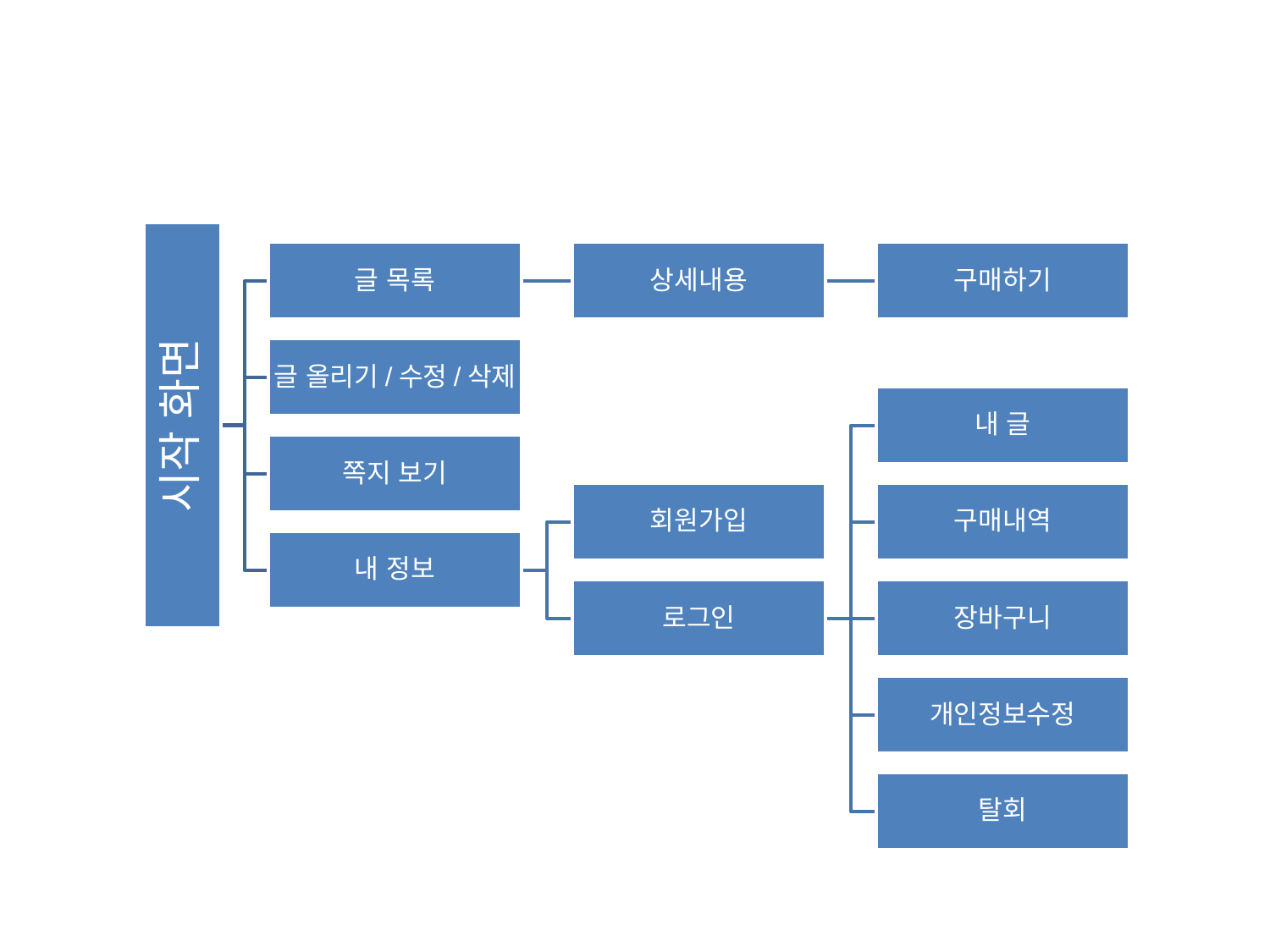

#

시작 화면
글 목록
상세내용
구매하기
글 올리기/수정/삭제
쪽지 보기
내 정보
회원가입
로그인
내 글
구매내역
장바구니
개인정보수정
탈회